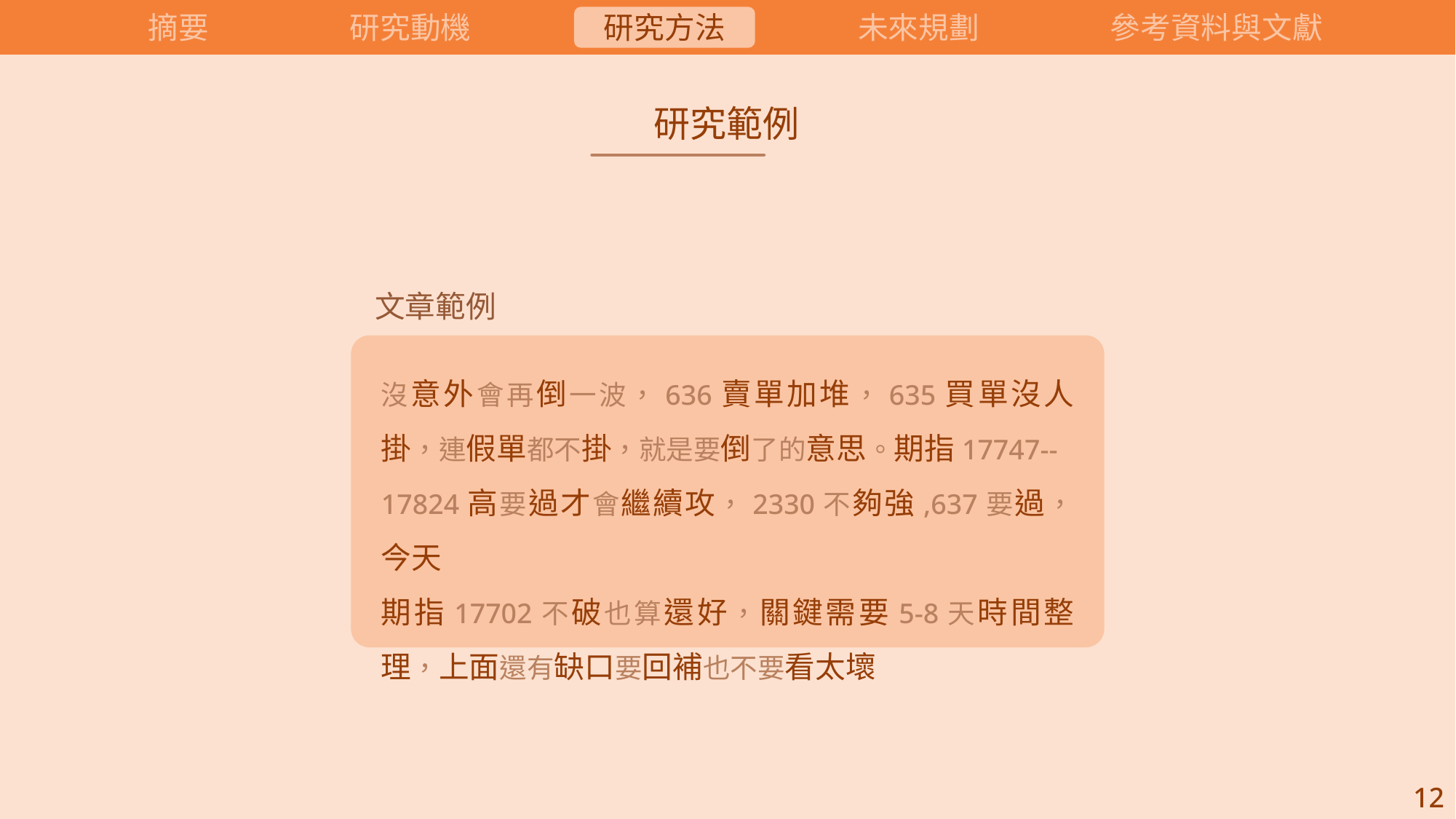

摘要
研究動機
研究方法
未來規劃
參考資料與文獻

研究範例
文章範例

沒意外會再倒一波，636賣單加堆，635買單沒人掛，連假單都不掛，就是要倒了的意思。期指17747--
17824高要過才會繼續攻，2330不夠強,637要過，今天
期指17702不破也算還好，關鍵需要5-8天時間整理，上面還有缺口要回補也不要看太壞
12